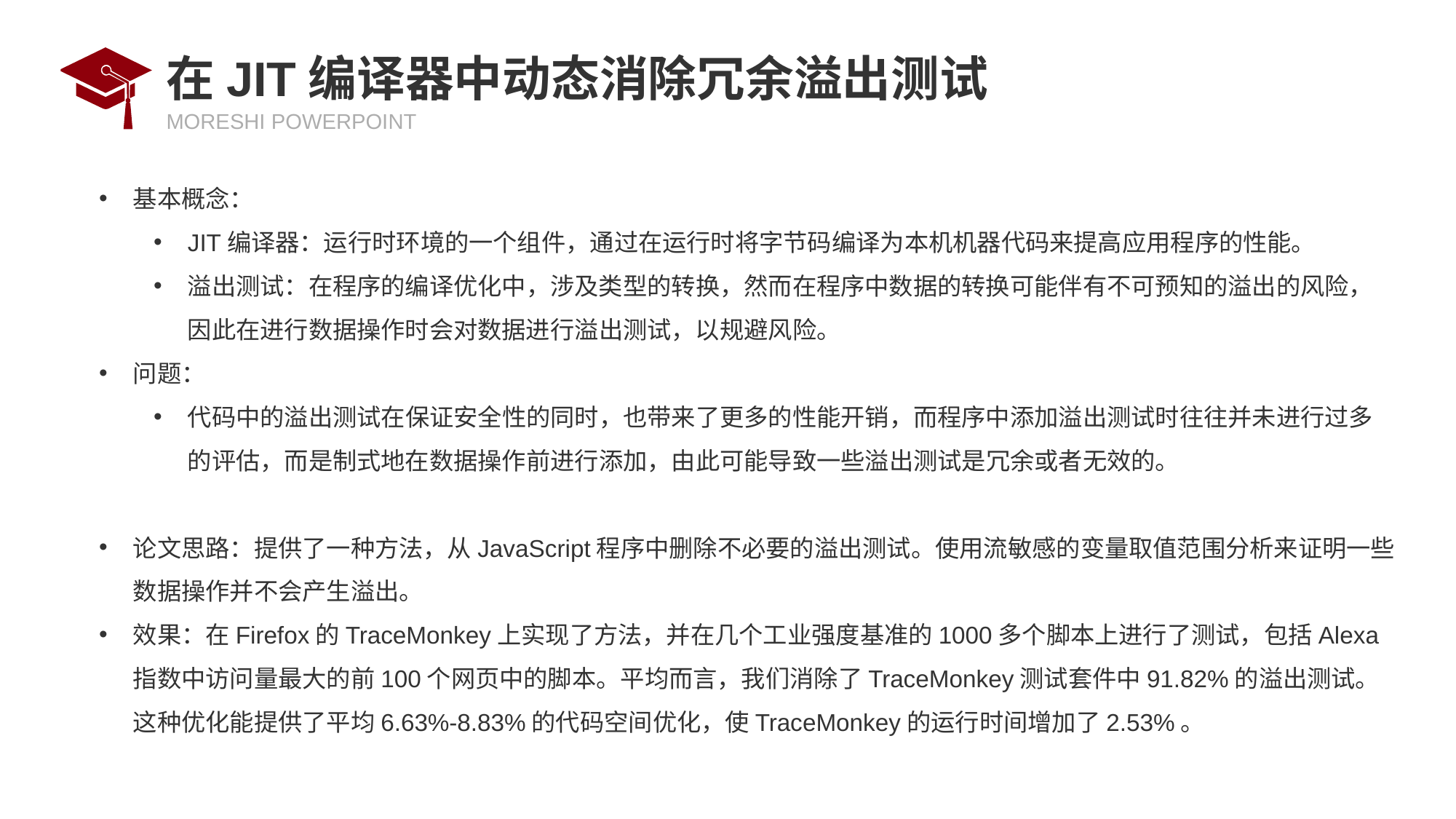

# 在JIT编译器中动态消除冗余溢出测试
基本概念：
JIT编译器：运行时环境的一个组件，通过在运行时将字节码编译为本机机器代码来提高应用程序的性能。
溢出测试：在程序的编译优化中，涉及类型的转换，然而在程序中数据的转换可能伴有不可预知的溢出的风险，因此在进行数据操作时会对数据进行溢出测试，以规避风险。
问题：
代码中的溢出测试在保证安全性的同时，也带来了更多的性能开销，而程序中添加溢出测试时往往并未进行过多的评估，而是制式地在数据操作前进行添加，由此可能导致一些溢出测试是冗余或者无效的。

论文思路：提供了一种方法，从JavaScript程序中删除不必要的溢出测试。使用流敏感的变量取值范围分析来证明一些数据操作并不会产生溢出。
效果：在Firefox的TraceMonkey上实现了方法，并在几个工业强度基准的1000多个脚本上进行了测试，包括Alexa指数中访问量最大的前100个网页中的脚本。平均而言，我们消除了TraceMonkey测试套件中91.82%的溢出测试。这种优化能提供了平均6.63%-8.83%的代码空间优化，使TraceMonkey的运行时间增加了2.53%。